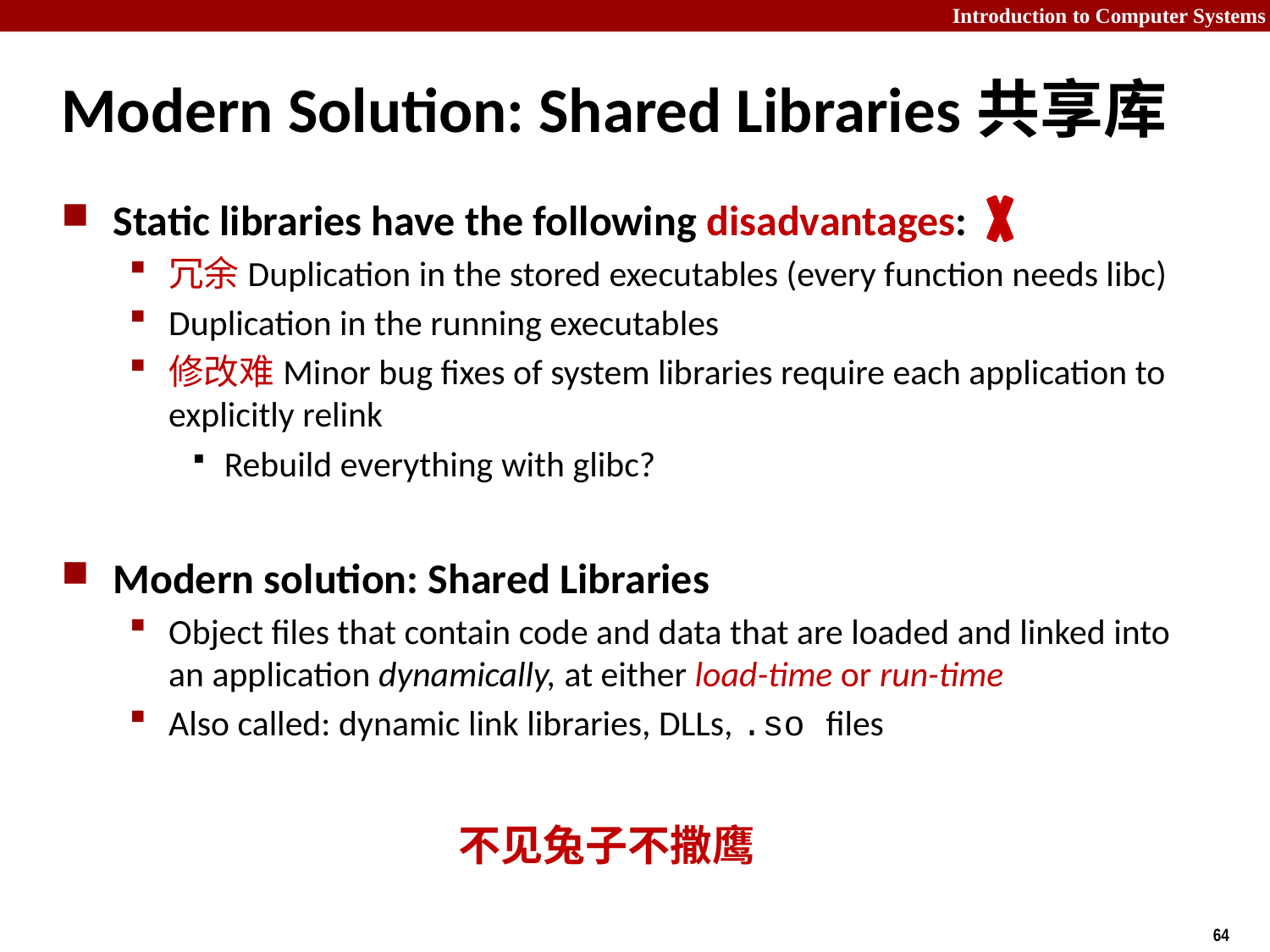

Modern Solution: Shared Libraries共享库

Static libraries have the following disadvantages:
冗余Duplication in the stored executables (every function needs libc)
Duplication in the running executables
修改难Minor bug fixes of system libraries require each application to explicitly relink
Rebuild everything with glibc?

Modern solution: Shared Libraries
Object files that contain code and data that are loaded and linked into an application dynamically, at either load-time or run-time
Also called: dynamic link libraries, DLLs, .so files

不见兔子不撒鹰